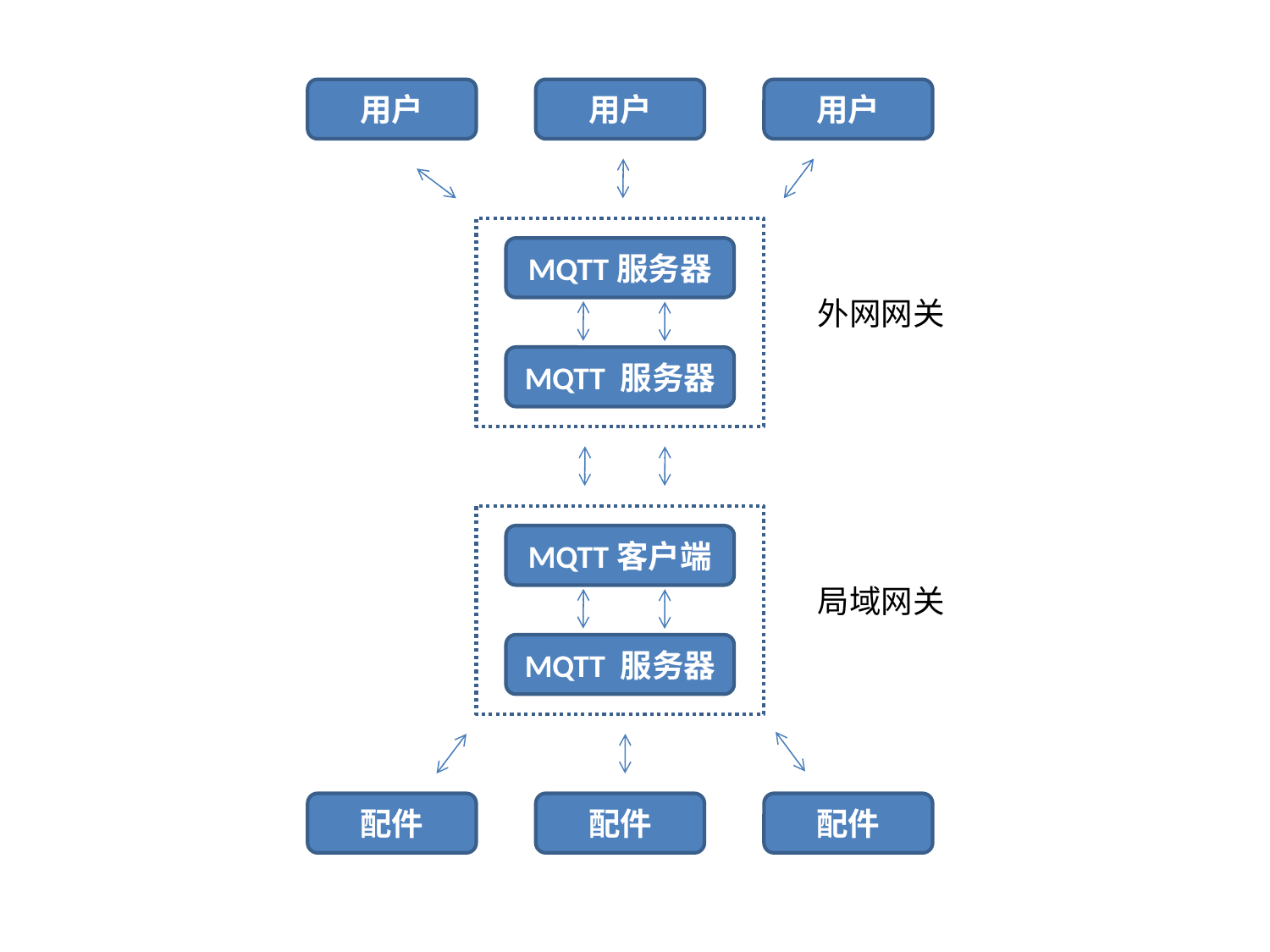

用户
用户
用户

MQTT服务器
外网网关
MQTT 服务器

MQTT客户端
MQTT 服务器
局域网关
配件
配件
配件